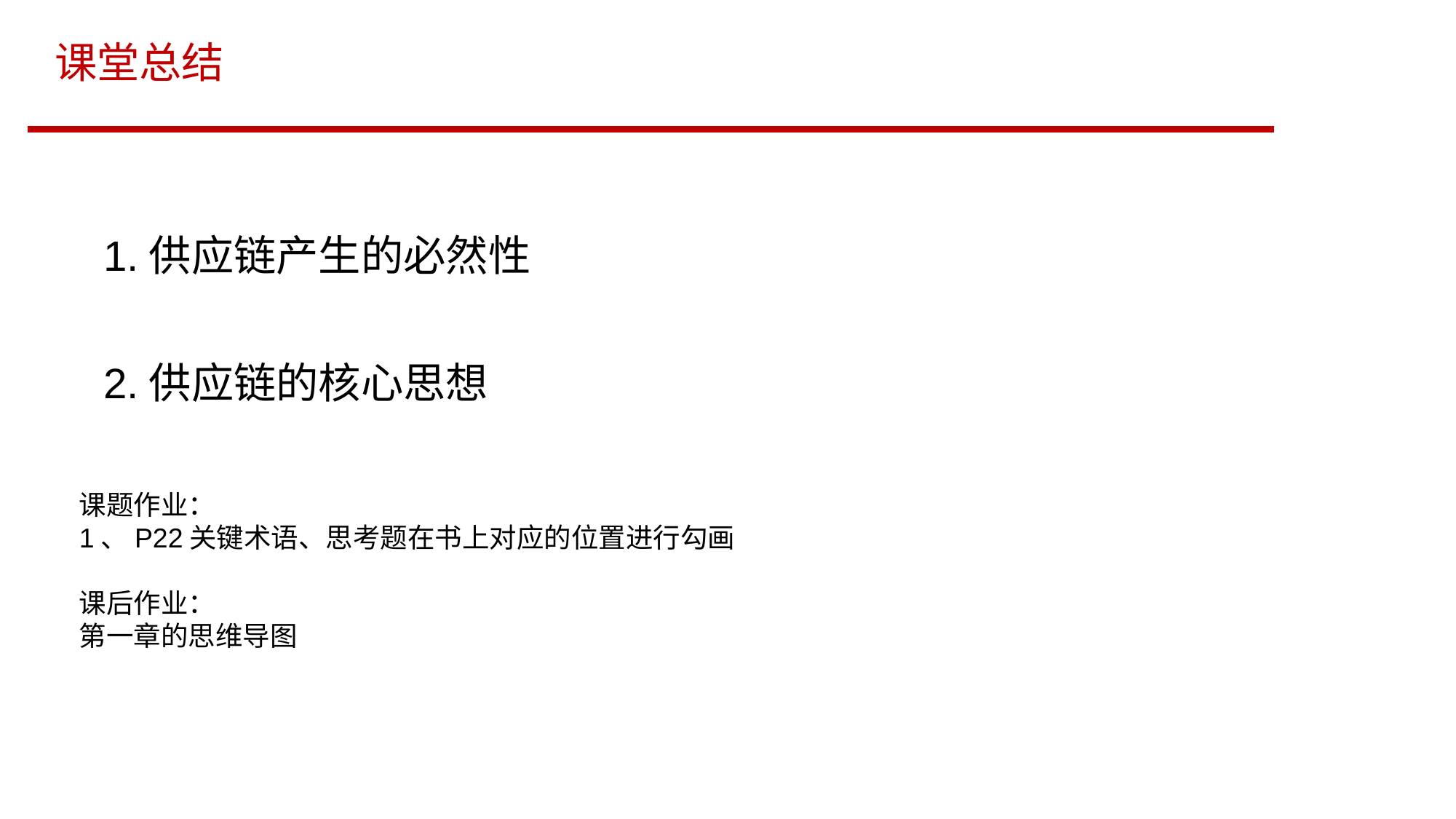

课堂总结
1.供应链产生的必然性
2.供应链的核心思想
课题作业：
1、P22关键术语、思考题在书上对应的位置进行勾画

课后作业：
第一章的思维导图